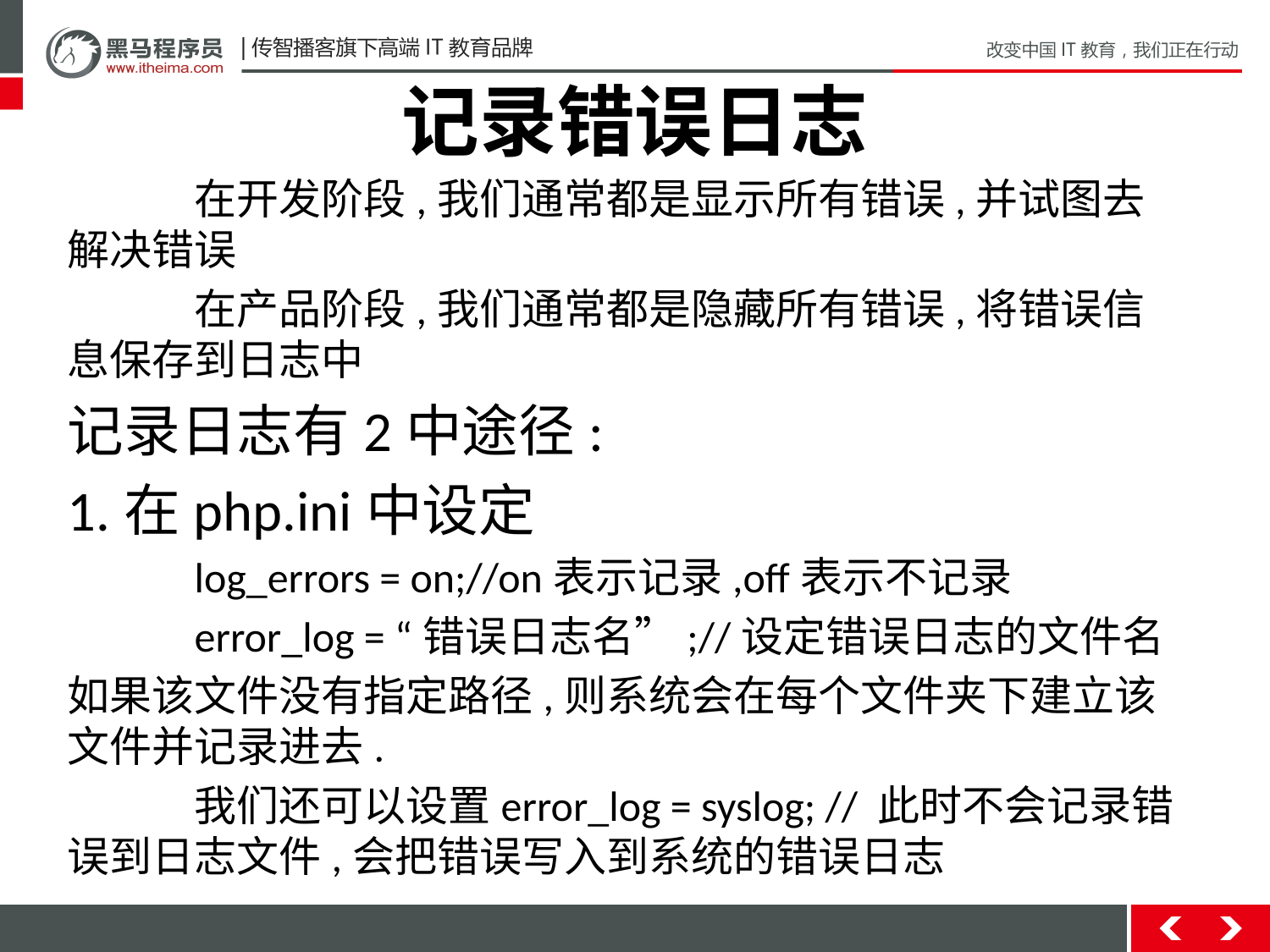

# 记录错误日志
	在开发阶段,我们通常都是显示所有错误,并试图去解决错误
	在产品阶段,我们通常都是隐藏所有错误,将错误信息保存到日志中
记录日志有2中途径:
1.在php.ini中设定
	log_errors = on;//on表示记录,off表示不记录
	error_log = “错误日志名”;//设定错误日志的文件名
如果该文件没有指定路径,则系统会在每个文件夹下建立该文件并记录进去.
	我们还可以设置error_log = syslog; // 此时不会记录错误到日志文件,会把错误写入到系统的错误日志